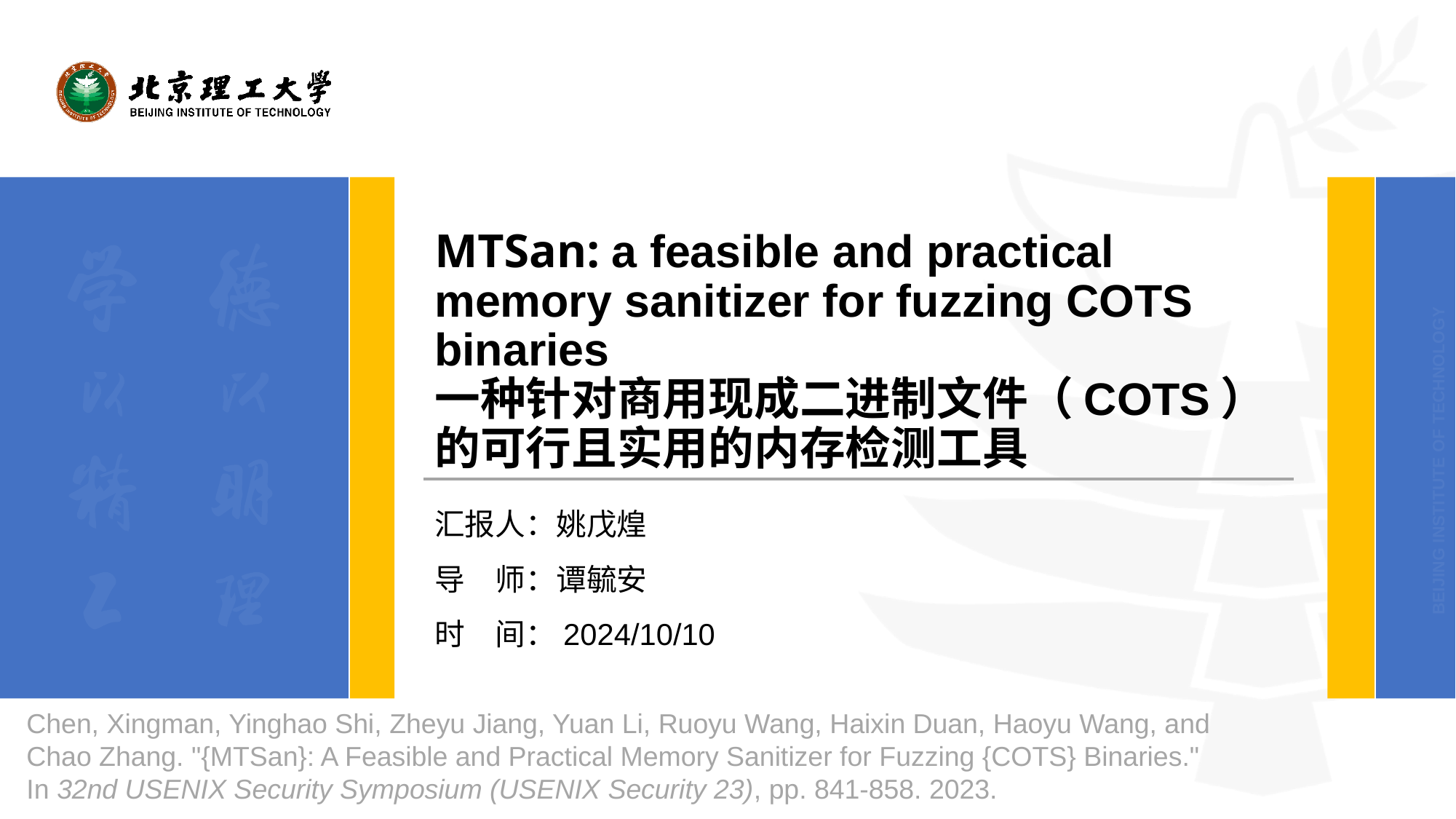

MTSan: a feasible and practical memory sanitizer for fuzzing COTS binaries
一种针对商用现成二进制文件（COTS）的可行且实用的内存检测工具
汇报人：姚戊煌
导　师：谭毓安
时　间：2024/10/10
Chen, Xingman, Yinghao Shi, Zheyu Jiang, Yuan Li, Ruoyu Wang, Haixin Duan, Haoyu Wang, and Chao Zhang. "{MTSan}: A Feasible and Practical Memory Sanitizer for Fuzzing {COTS} Binaries." In 32nd USENIX Security Symposium (USENIX Security 23), pp. 841-858. 2023.